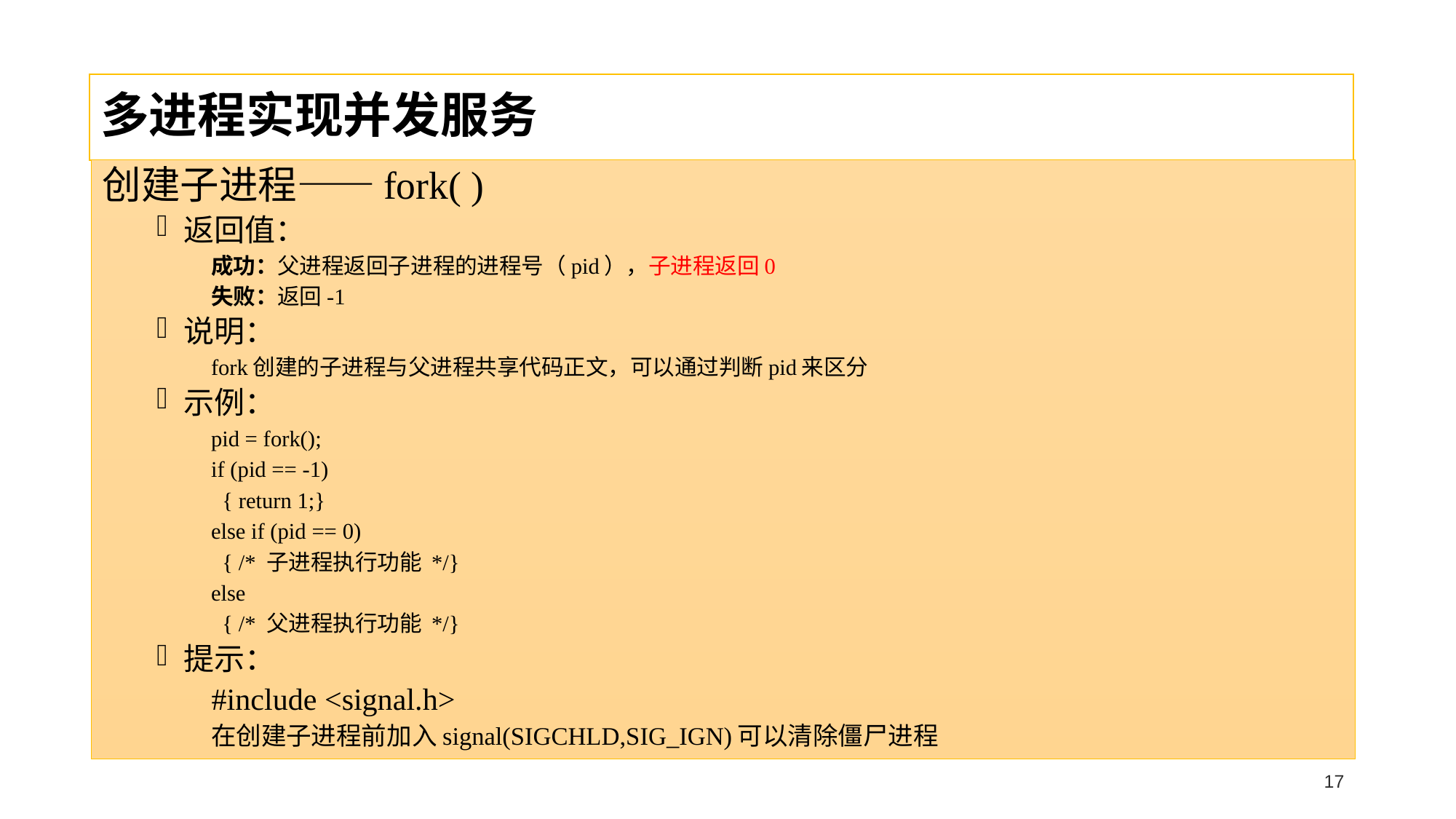

# 多进程实现并发服务
创建子进程——fork( )
返回值：
成功：父进程返回子进程的进程号（pid），子进程返回0
失败：返回-1
说明：
fork创建的子进程与父进程共享代码正文，可以通过判断pid来区分
示例：
pid = fork();
if (pid == -1)
  { return 1;}
else if (pid == 0)
  { /* 子进程执行功能 */}
else
  { /* 父进程执行功能 */}
提示：
          #include <signal.h>
在创建子进程前加入signal(SIGCHLD,SIG_IGN)可以清除僵尸进程
17